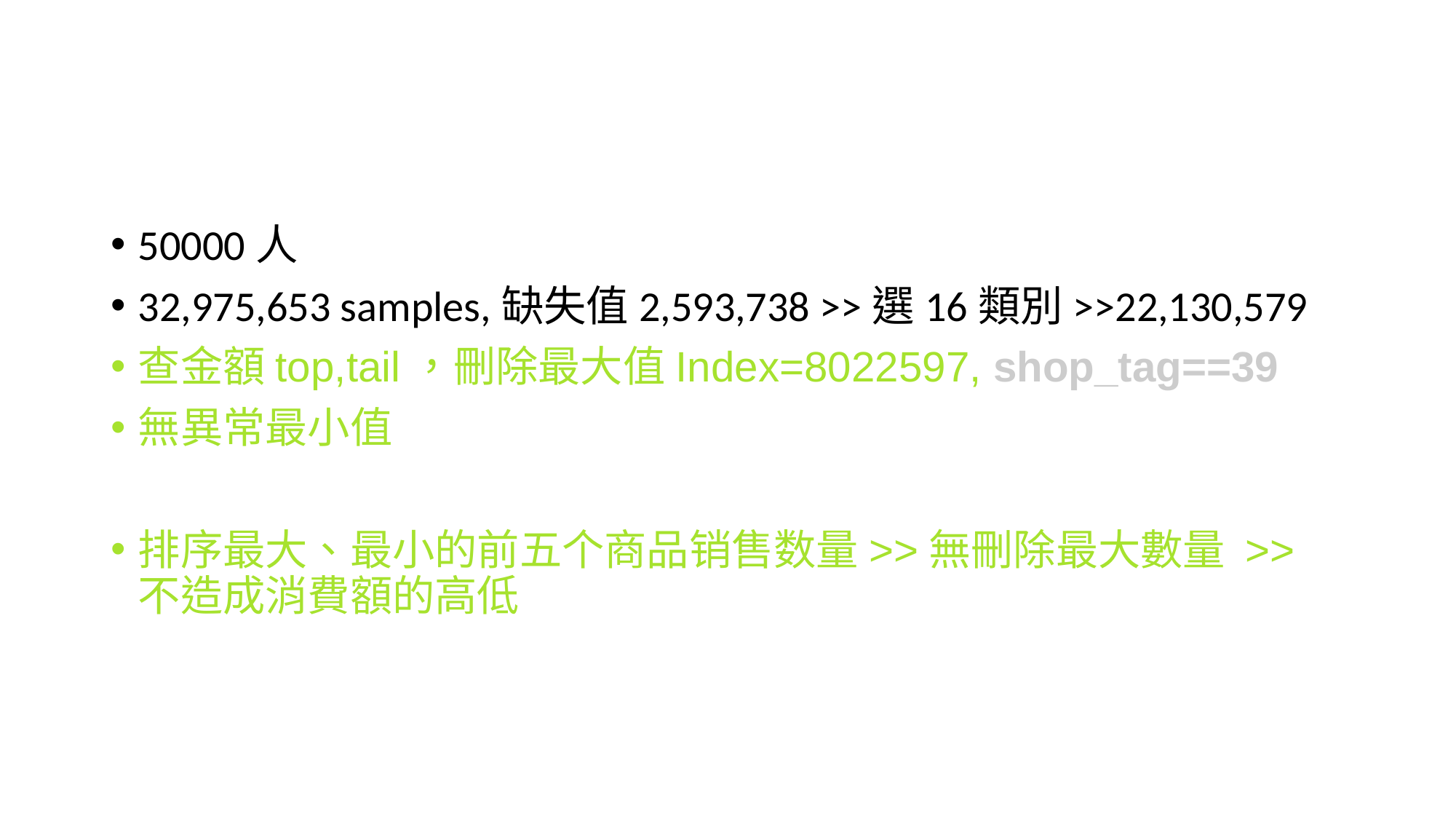

#
50000人
32,975,653 samples,缺失值2,593,738 >>選16類別>>22,130,579
查金額top,tail，刪除最大值Index=8022597, shop_tag==39
無異常最小值

排序最大、最小的前五个商品销售数量>>無刪除最大數量 >> 不造成消費額的高低